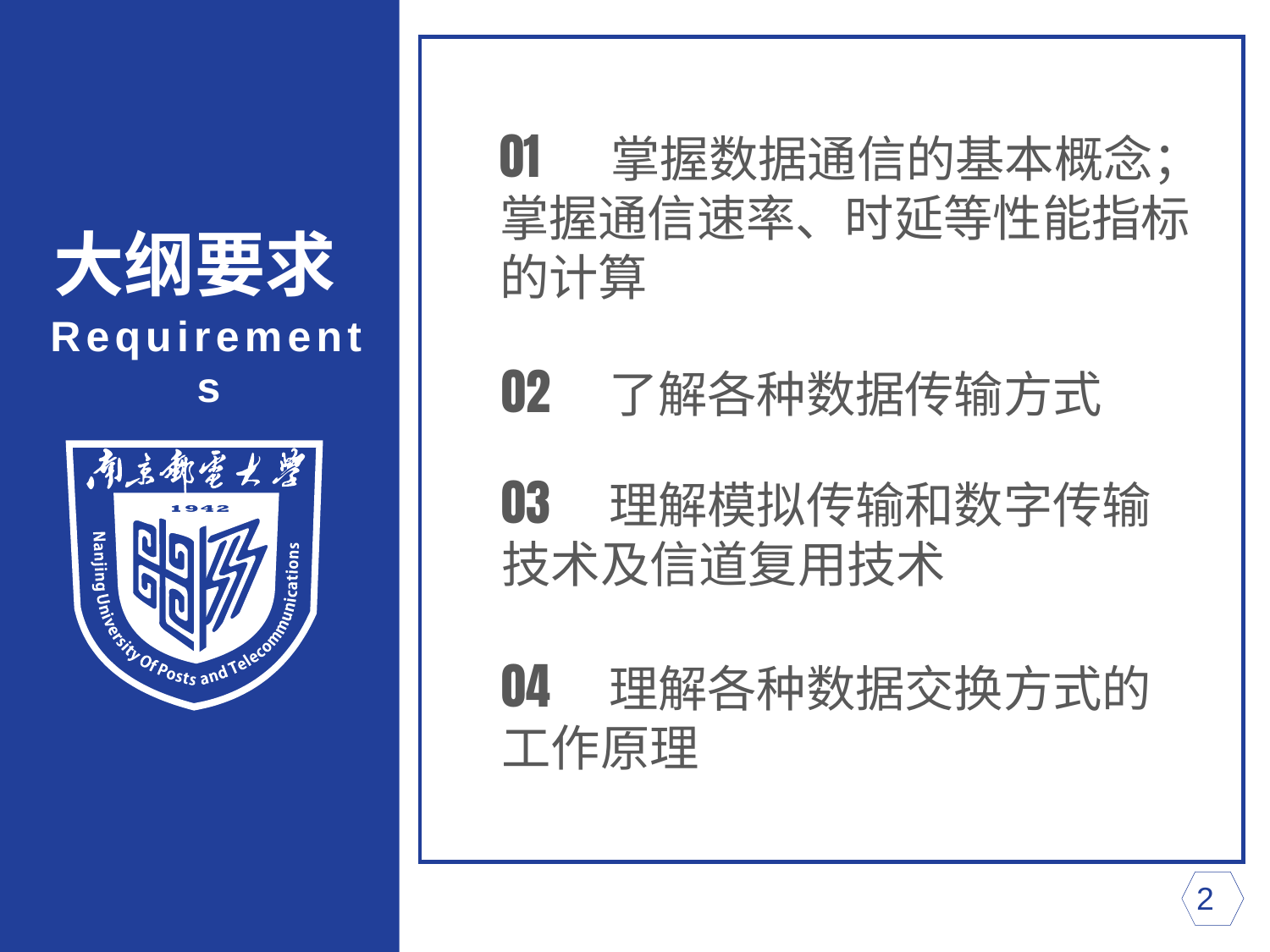

01     掌握数据通信的基本概念；掌握通信速率、时延等性能指标的计算
大纲要求
Requirements
02    了解各种数据传输方式

03    理解模拟传输和数字传输技术及信道复用技术
04    理解各种数据交换方式的工作原理

 2